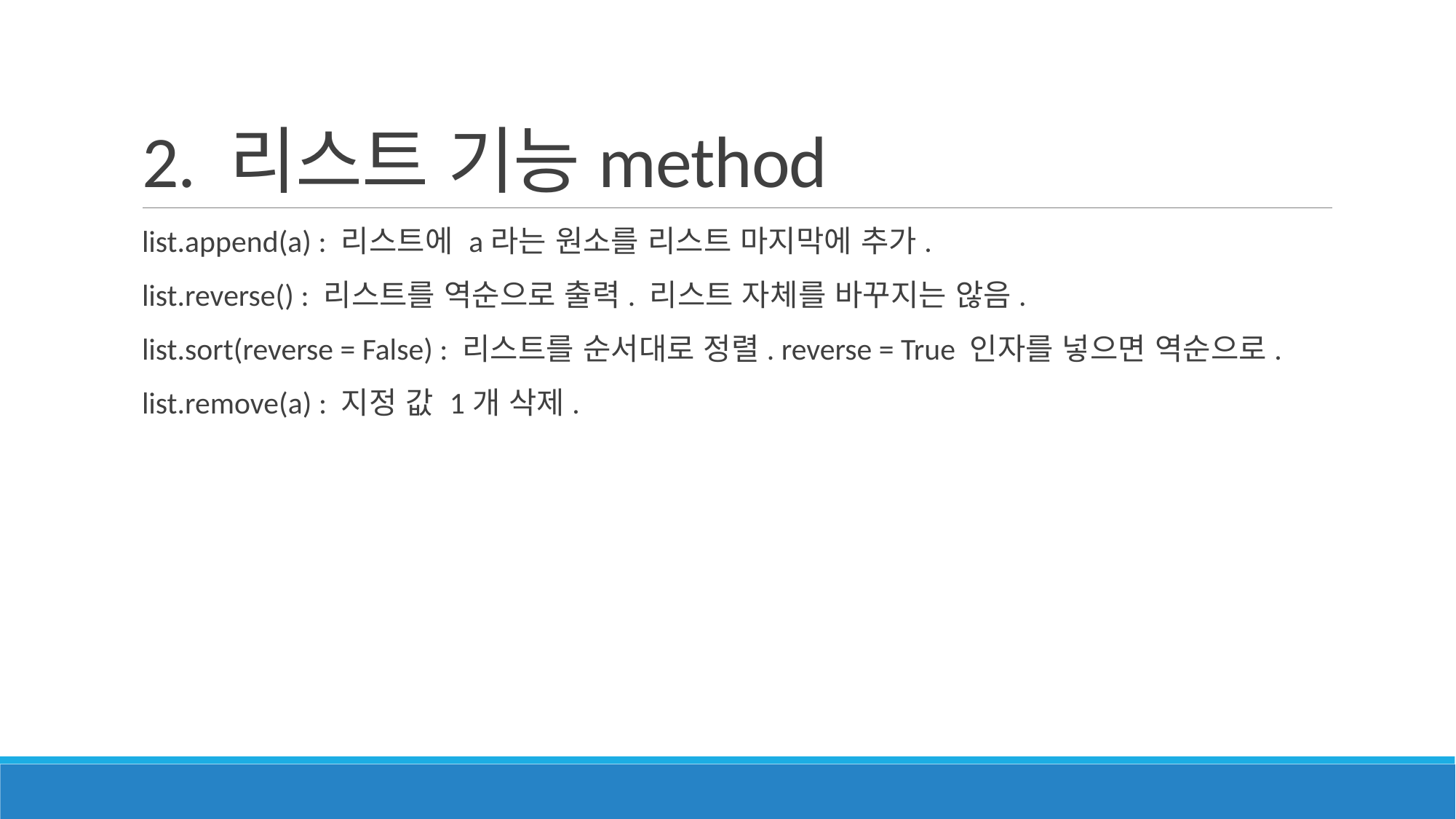

# 2. 리스트 기능method
list.append(a) : 리스트에 a라는 원소를 리스트 마지막에 추가.
list.reverse() : 리스트를 역순으로 출력. 리스트 자체를 바꾸지는 않음.
list.sort(reverse = False) : 리스트를 순서대로 정렬. reverse = True 인자를 넣으면 역순으로.
list.remove(a) : 지정 값 1개 삭제.